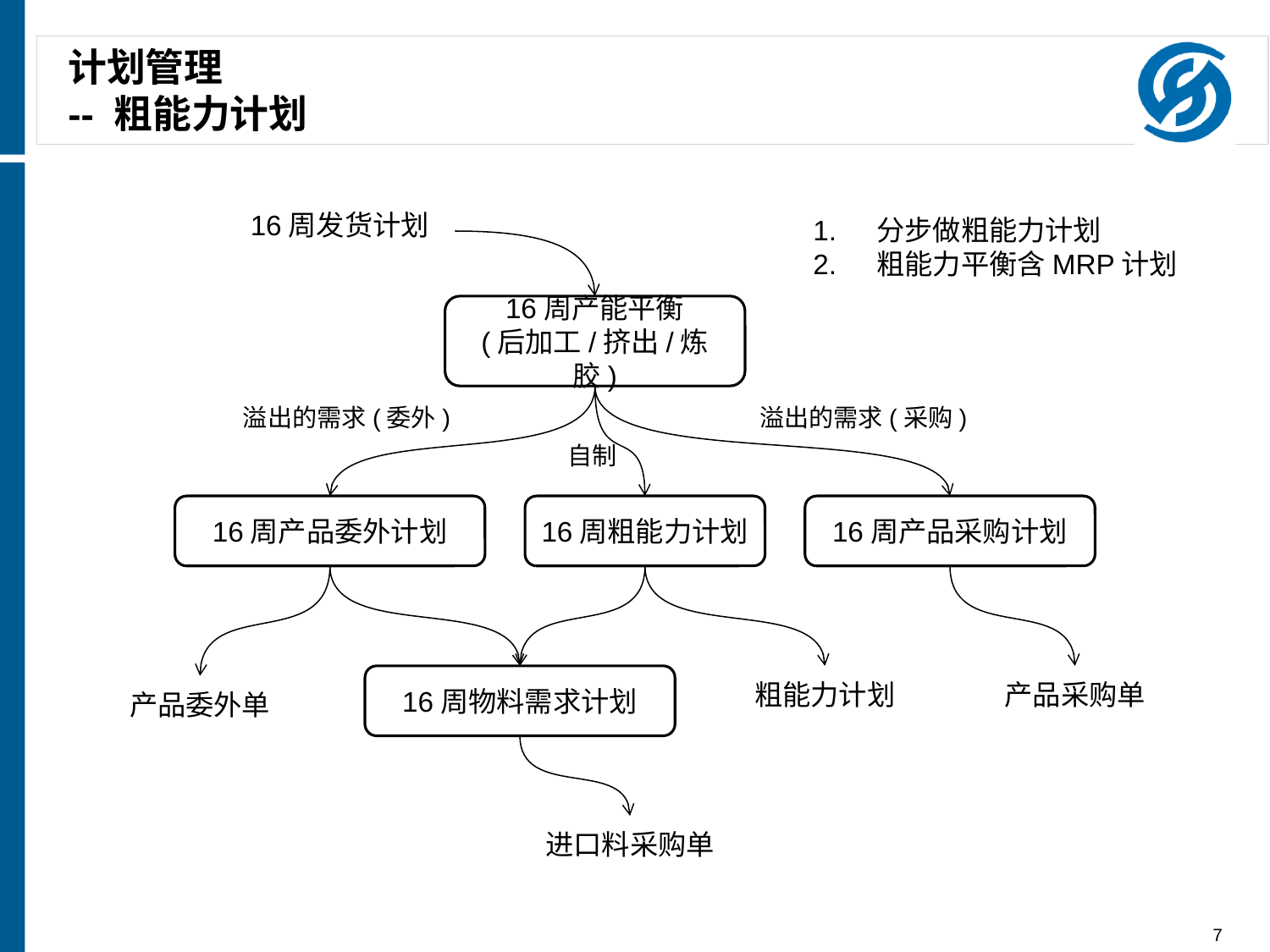

# 计划管理 -- 粗能力计划
16周发货计划
分步做粗能力计划
粗能力平衡含MRP计划
16周产能平衡
(后加工/挤出/炼胶)
溢出的需求(委外)
溢出的需求(采购)
自制
16周产品委外计划
16周粗能力计划
16周产品采购计划
16周物料需求计划
粗能力计划
产品采购单
产品委外单
进口料采购单
7